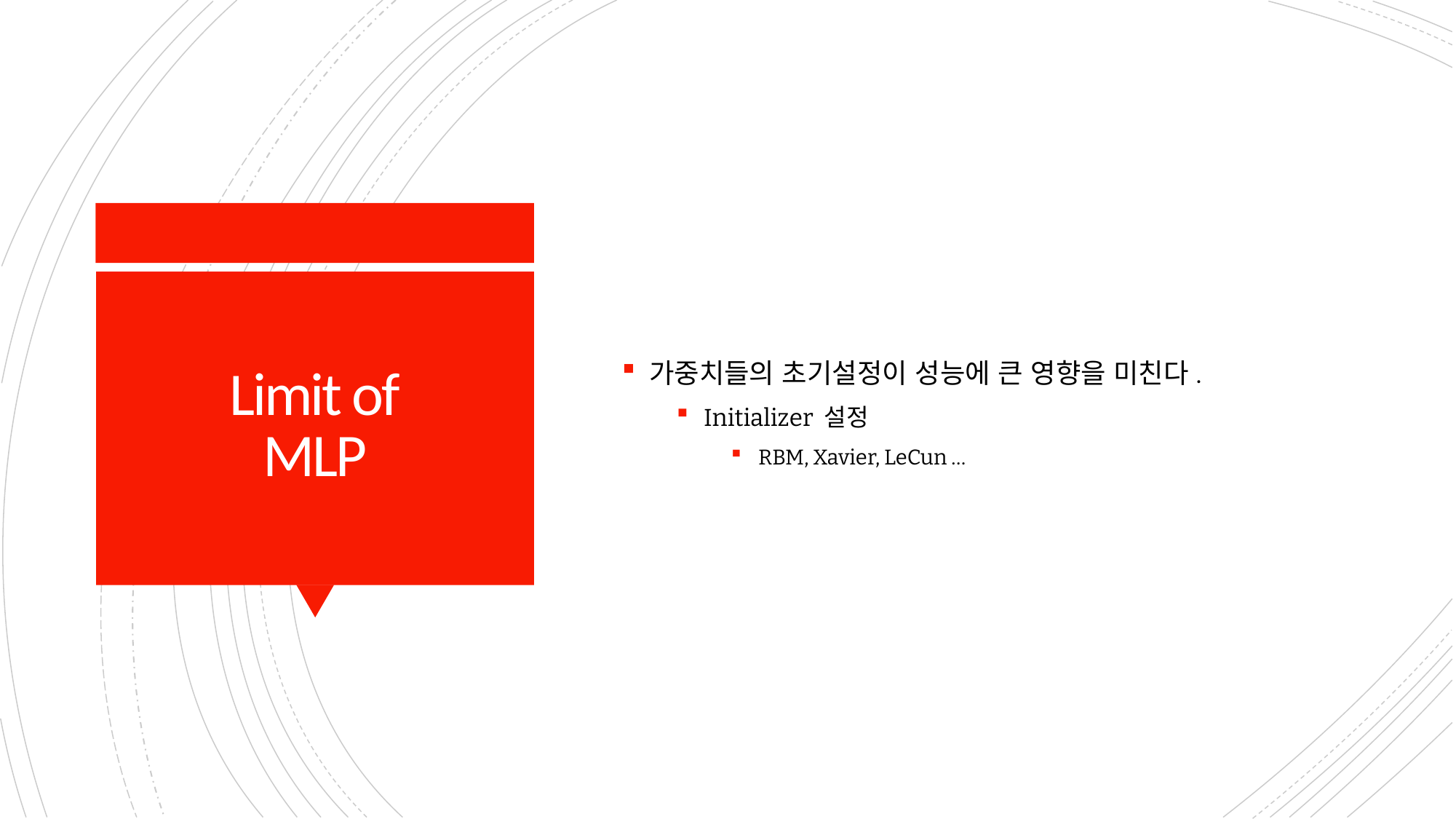

가중치들의 초기설정이 성능에 큰 영향을 미친다.
Initializer 설정
RBM, Xavier, LeCun …
# Limit of MLP